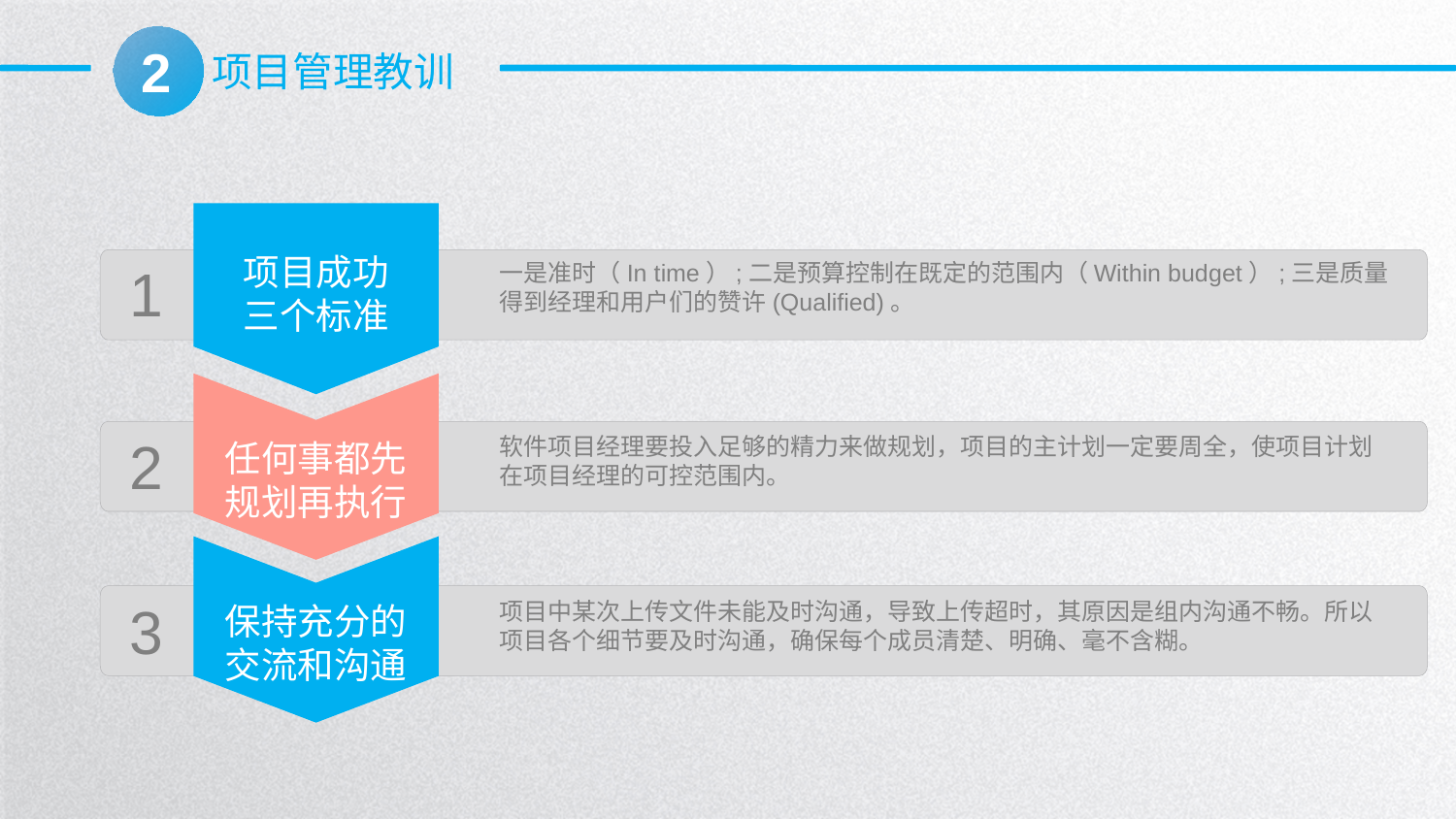

2
项目管理教训

项目成功
三个标准

1
一是准时（In time）;二是预算控制在既定的范围内（Within budget）;三是质量得到经理和用户们的赞许(Qualified)。

2
软件项目经理要投入足够的精力来做规划，项目的主计划一定要周全，使项目计划在项目经理的可控范围内。
任何事都先规划再执行

3
项目中某次上传文件未能及时沟通，导致上传超时，其原因是组内沟通不畅。所以项目各个细节要及时沟通，确保每个成员清楚、明确、毫不含糊。
保持充分的交流和沟通